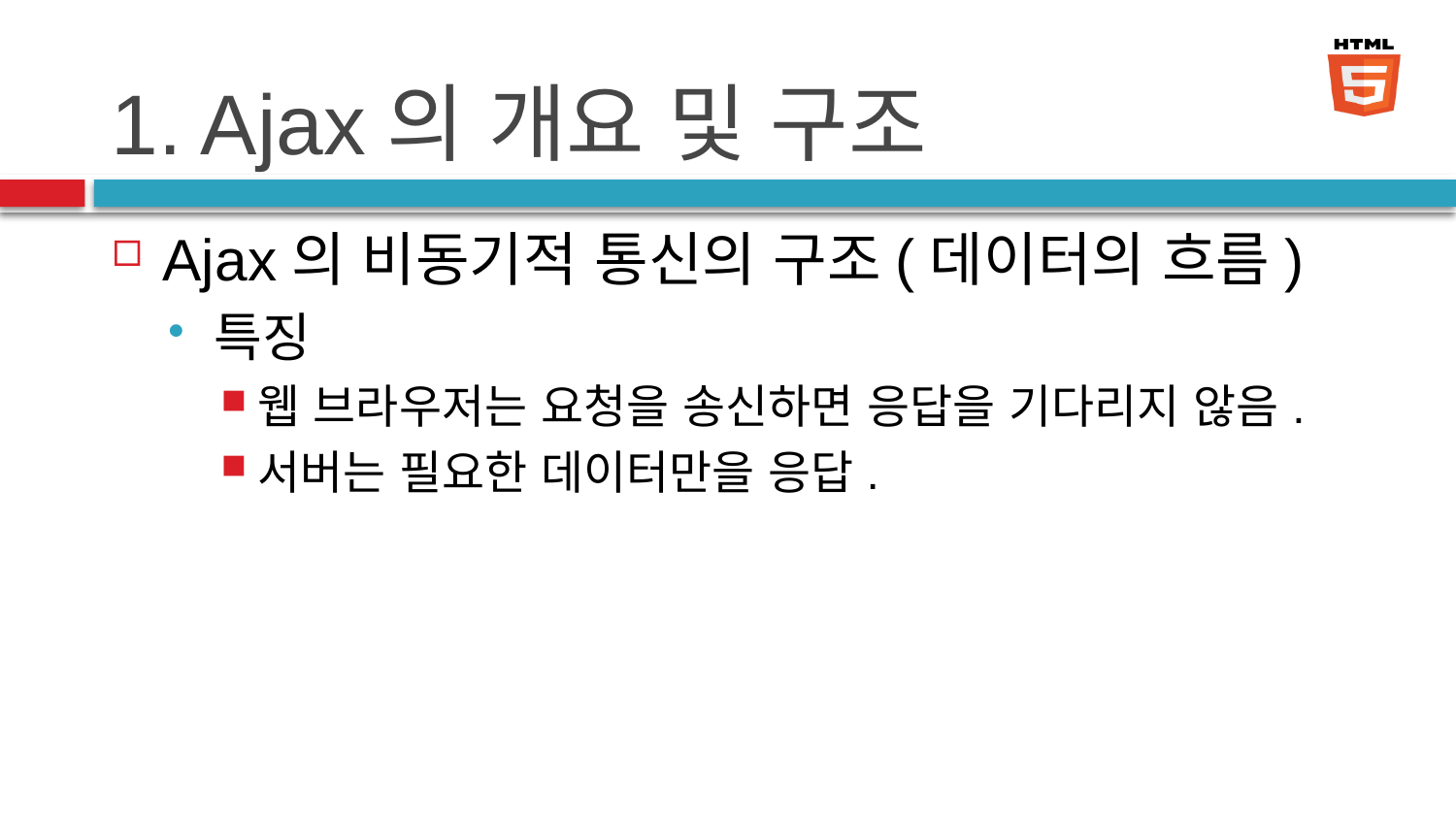

# 1. Ajax의 개요 및 구조
Ajax의 비동기적 통신의 구조(데이터의 흐름)
특징
웹 브라우저는 요청을 송신하면 응답을 기다리지 않음.
서버는 필요한 데이터만을 응답.